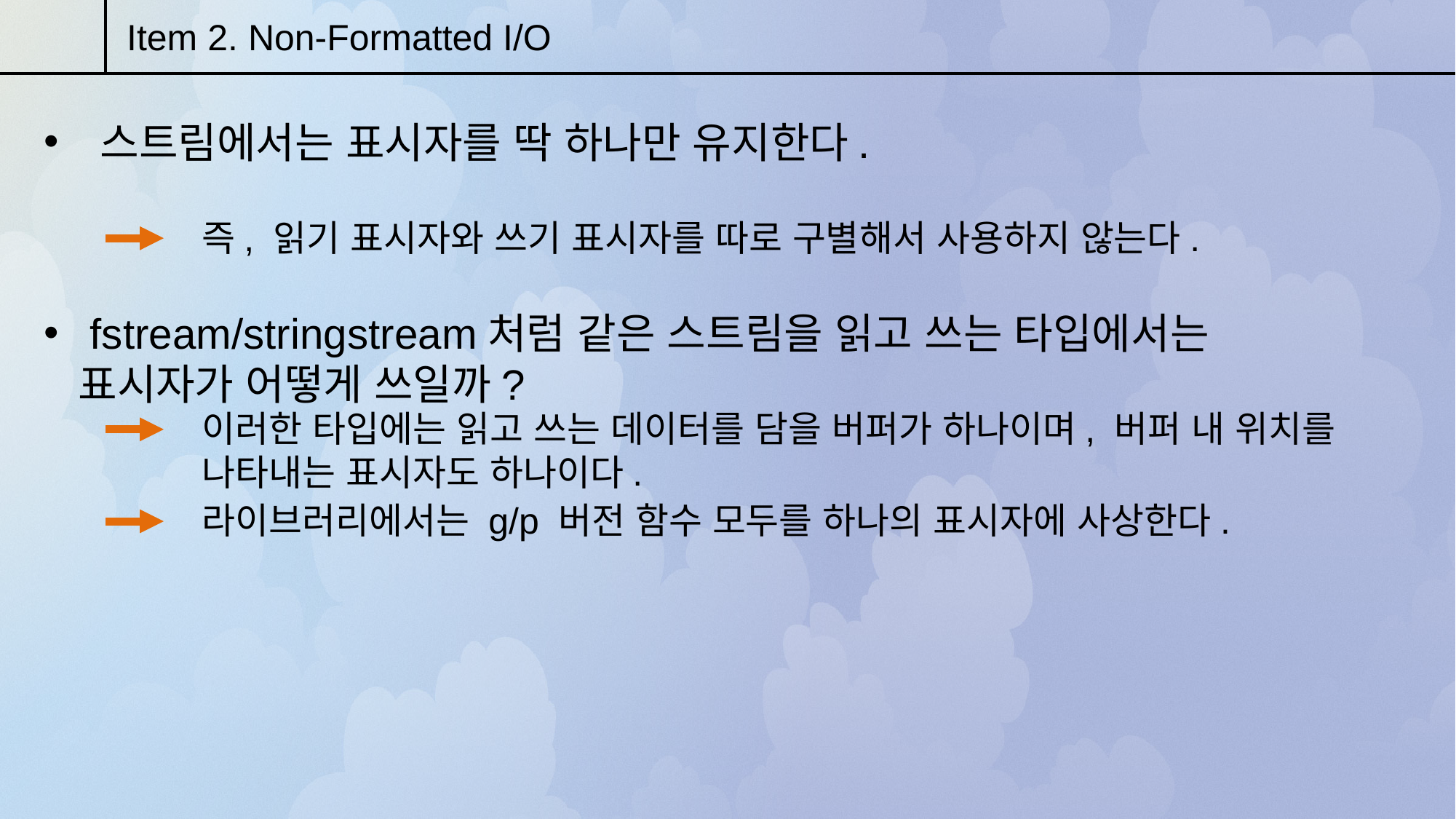

Item 2. Non-Formatted I/O
 스트림에서는 표시자를 딱 하나만 유지한다.
즉, 읽기 표시자와 쓰기 표시자를 따로 구별해서 사용하지 않는다.
 fstream/stringstream처럼 같은 스트림을 읽고 쓰는 타입에서는 표시자가 어떻게 쓰일까?
이러한 타입에는 읽고 쓰는 데이터를 담을 버퍼가 하나이며, 버퍼 내 위치를 나타내는 표시자도 하나이다.
라이브러리에서는 g/p 버전 함수 모두를 하나의 표시자에 사상한다.